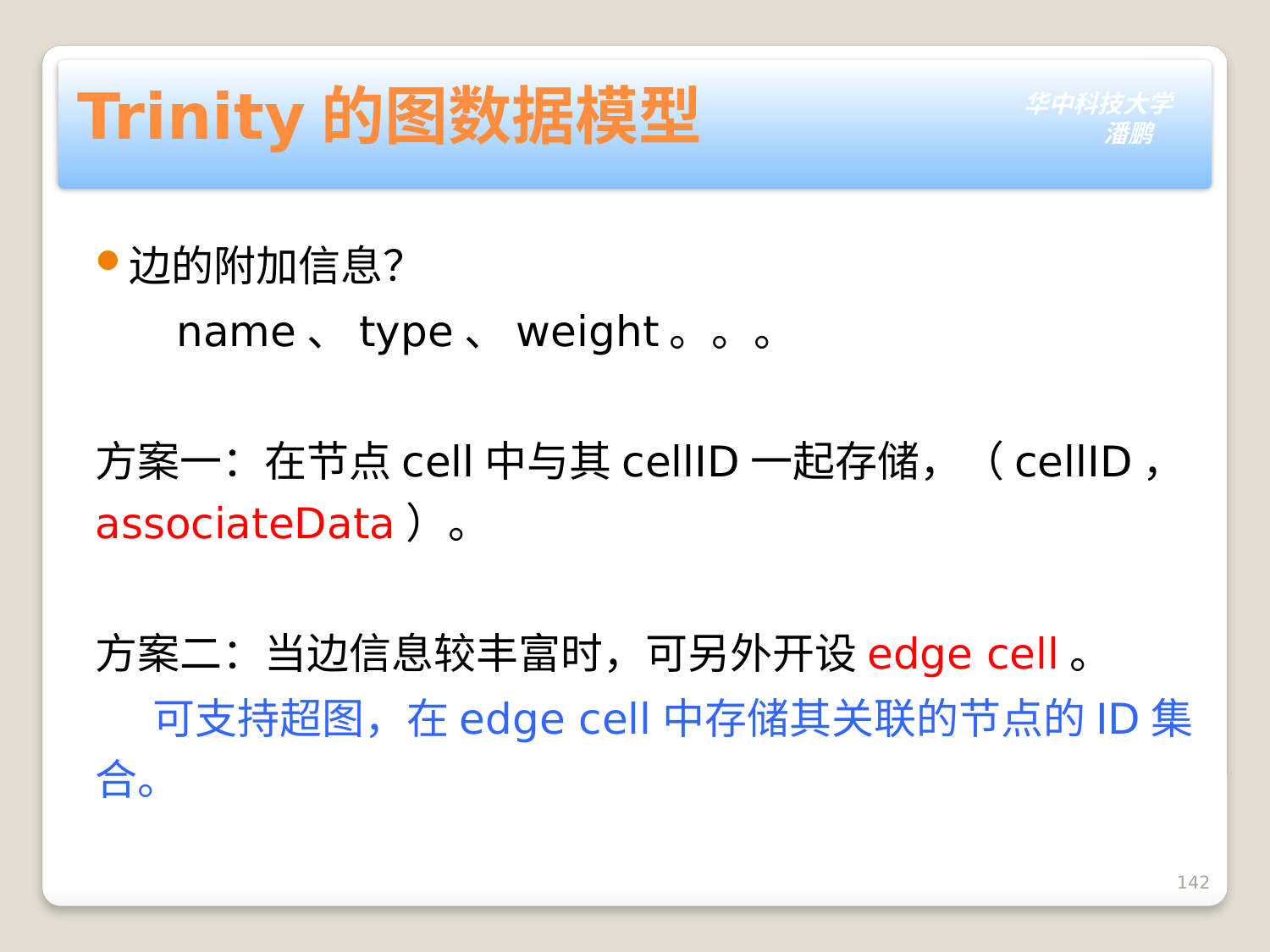

# Trinity的图数据模型
边的附加信息？
      name、type、weight。。。

方案一：在节点cell中与其cellID一起存储，（cellID，associateData）。

方案二：当边信息较丰富时，可另外开设edge cell。
     可支持超图，在edge cell中存储其关联的节点的ID集合。
142